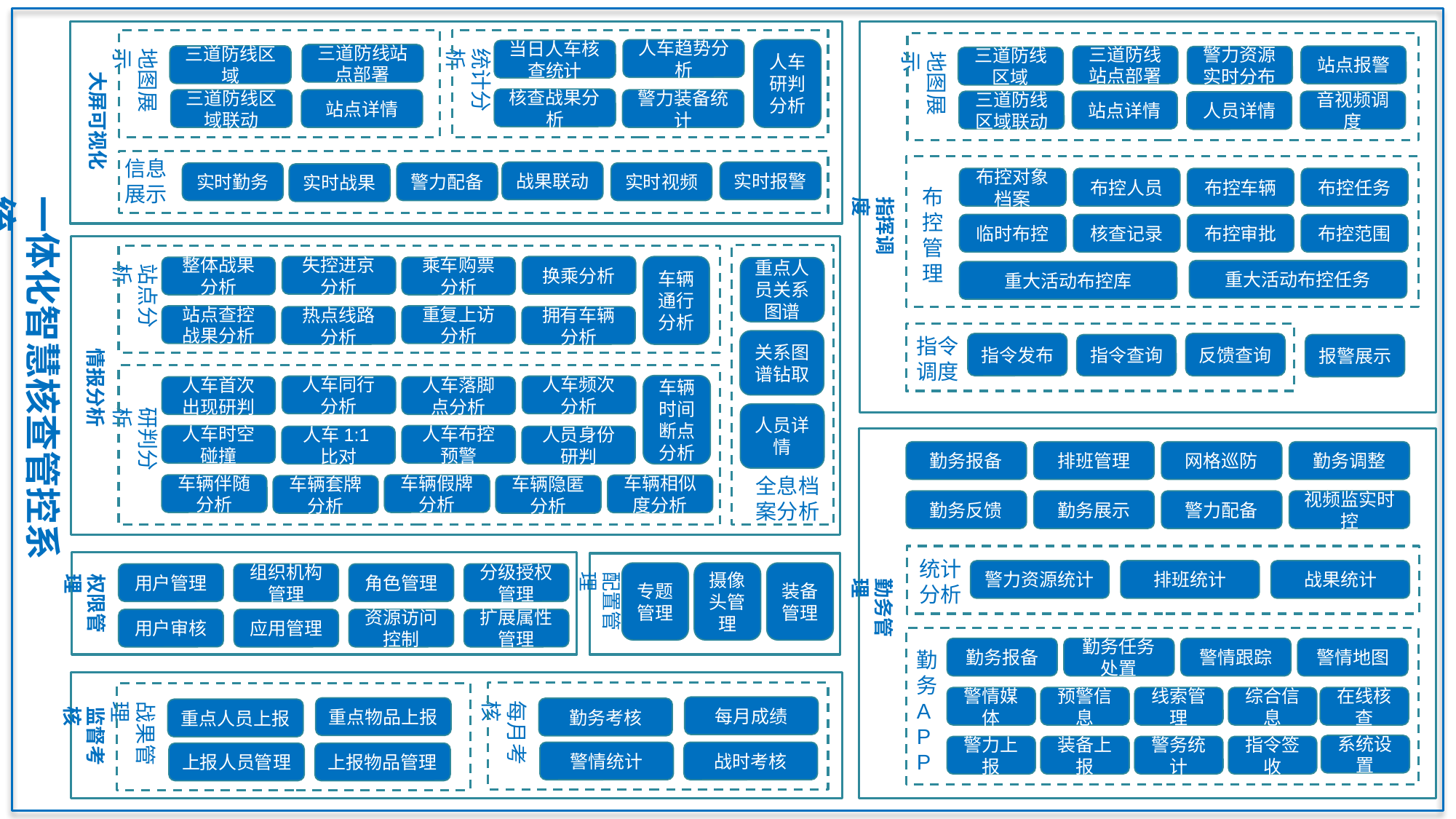

地图展示
统计分析
人车趋势分析
人车研判分析
当日人车核查统计
地图展示
三道防线站点部署
三道防线区域
三道防线站点部署
站点报警
警力资源实时分布
三道防线区域
三道防线区域联动
站点详情
音视频调度
人员详情
大屏可视化
核查战果分析
三道防线区域联动
站点详情
警力装备统计
信息展示

战果联动
实时勤务
实时视频
警力配备
实时战果
实时报警
布控对象档案
布控人员
布控车辆
布控任务
布控管理
一体化智慧核查管控系统
指挥调度
临时布控
核查记录
布控审批
布控范围

站点分析
失控进京分析
换乘分析
整体战果分析
乘车购票分析
站点查控战果分析
重复上访分析
热点线路分析
拥有车辆分析
车辆通行分析
重点人员关系图谱
重大活动布控任务
重大活动布控库

指令调度
关系图谱钻取
指令发布
指令查询
反馈查询
报警展示
情报分析

车辆时间断点分析
人车同行分析
人车频次分析
人车首次出现研判
人车落脚点分析
研判分析
人员详情
人车时空碰撞
人车布控预警
人车1:1比对
人员身份研判

勤务报备
排班管理
网格巡防
勤务调整
勤务反馈
勤务展示
警力配备
视频监实时控
全息档案分析
车辆伴随分析
车辆假牌分析
车辆套牌分析
车辆隐匿分析
车辆相似度分析

统计分析

警力资源统计
排班统计
战果统计
配置管理
专题管理
摄像头管理
装备管理
权限管理
用户管理
组织机构管理
角色管理
分级授权管理
用户审核
应用管理
资源访问控制
扩展属性管理
勤务管理

勤务报备
勤务任务处置
警情跟踪
警情地图
勤务APP

警情媒体
预警信息
线索管理
综合信息
在线核查
每月考核
战果管理
监督考核
每月成绩
勤务考核
警情统计
战时考核
重点物品上报
重点人员上报
上报人员管理
上报物品管理
系统设置
警力上报
装备上报
警务统计
指令签收